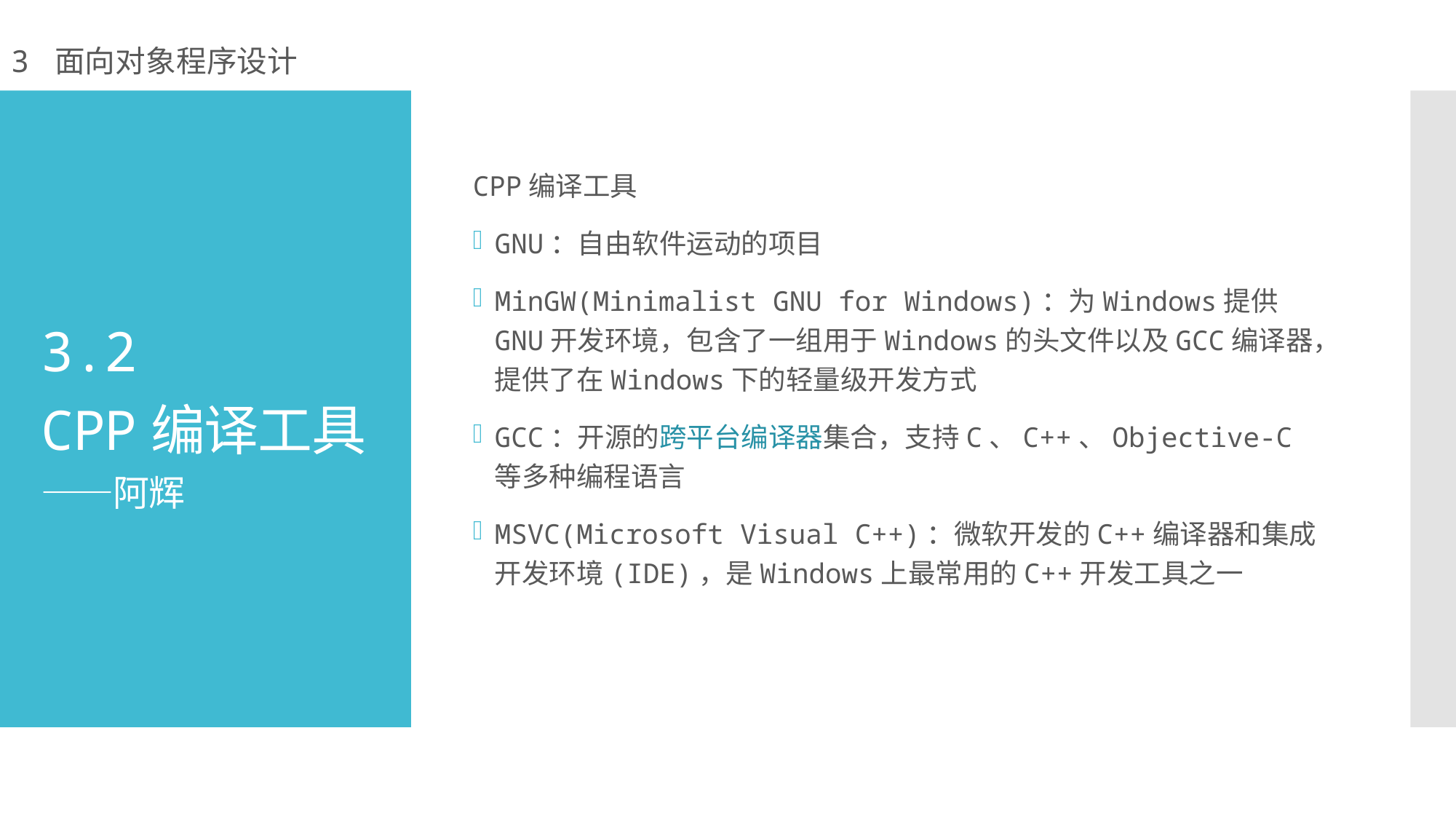

3 面向对象程序设计
CPP编译工具
GNU：自由软件运动的项目
MinGW(Minimalist GNU for Windows)：为Windows提供GNU开发环境，包含了一组用于Windows的头文件以及GCC编译器，提供了在Windows下的轻量级开发方式
GCC：开源的跨平台编译器集合，支持C、C++、Objective-C等多种编程语言
MSVC(Microsoft Visual C++)：微软开发的C++编译器和集成开发环境(IDE)，是Windows上最常用的C++开发工具之一

# 3.2 CPP编译工具 ——阿辉